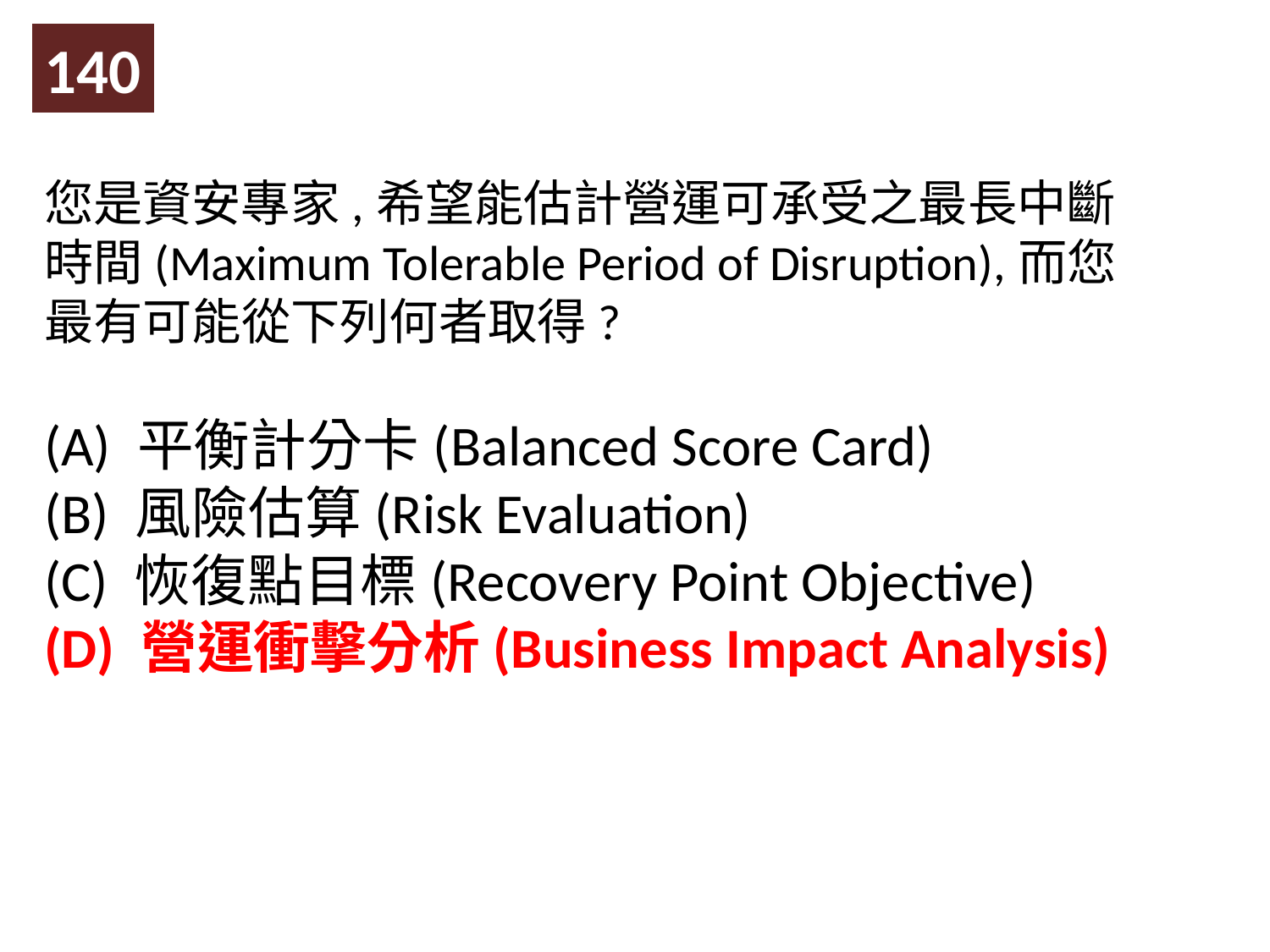

140
您是資安專家,希望能估計營運可承受之最長中斷時間(Maximum Tolerable Period of Disruption),而您最有可能從下列何者取得?

(A) 平衡計分卡(Balanced Score Card)
(B) 風險估算(Risk Evaluation)
(C) 恢復點目標(Recovery Point Objective)
(D) 營運衝擊分析(Business Impact Analysis)